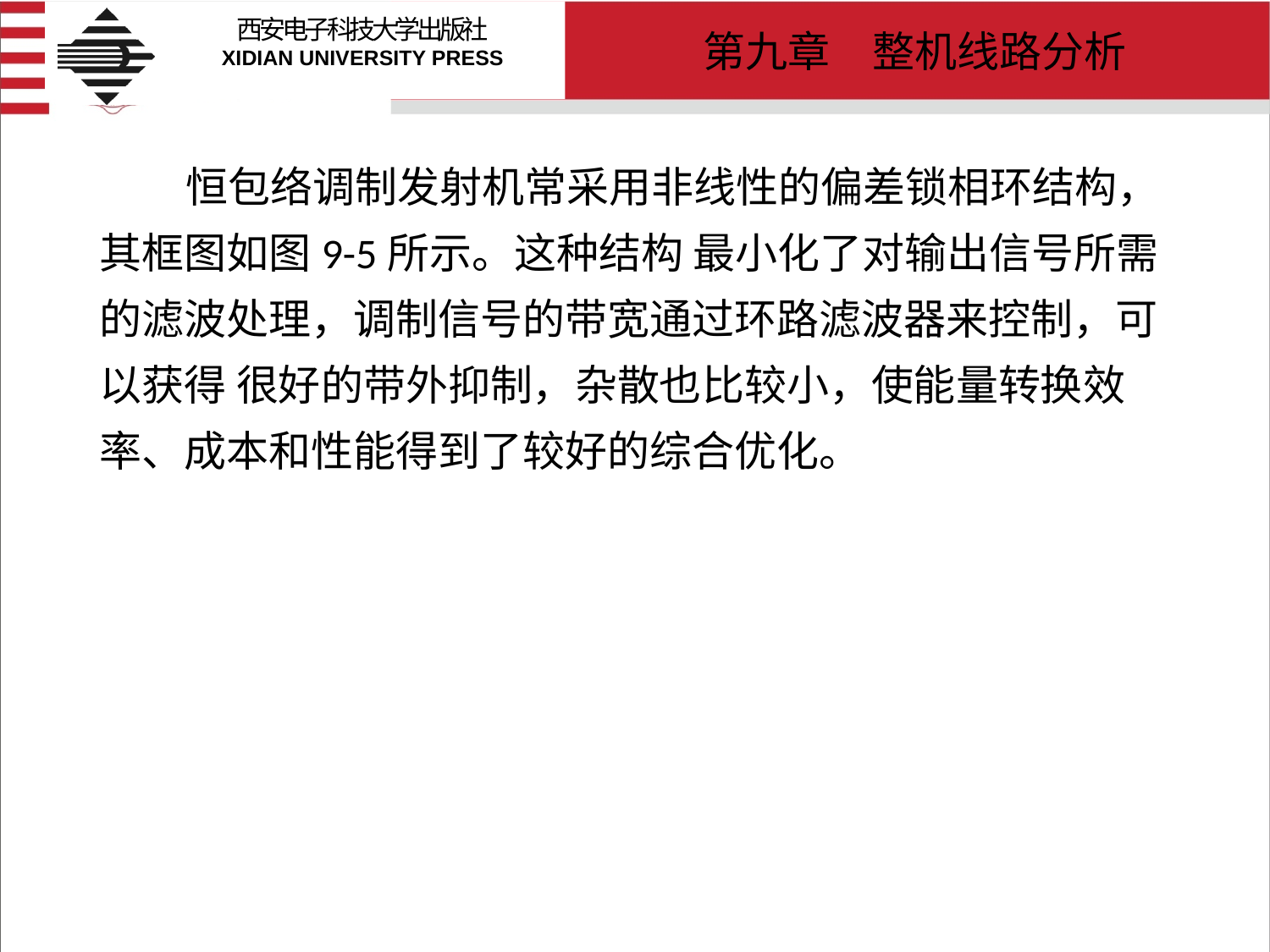

# 恒包络调制发射机常采用非线性的偏差锁相环结构，其框图如图9-5所示。这种结构 最小化了对输出信号所需的滤波处理，调制信号的带宽通过环路滤波器来控制，可以获得 很好的带外抑制，杂散也比较小，使能量转换效率、成本和性能得到了较好的综合优化。